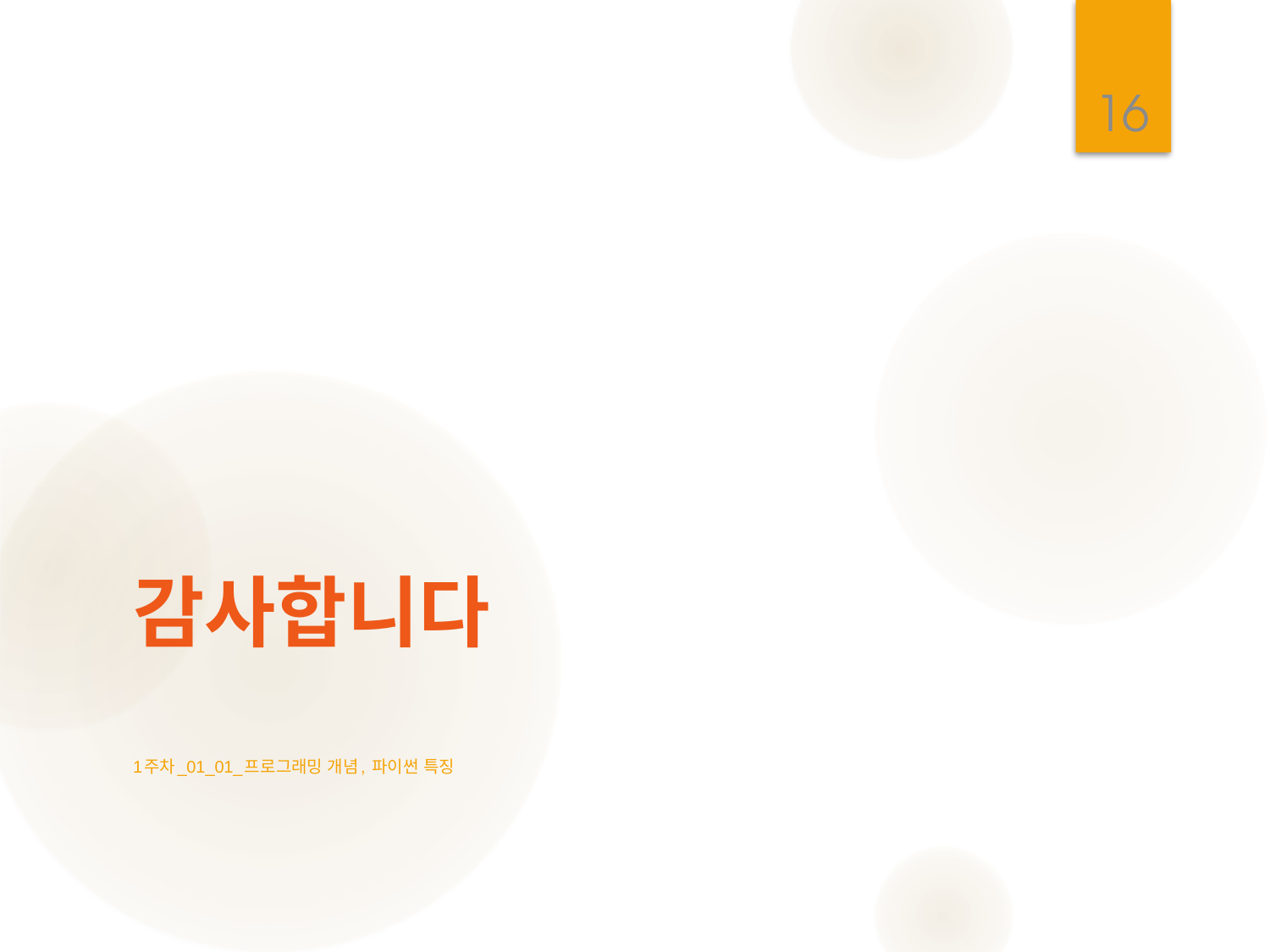

16
# 감사합니다

1주차_01_01_프로그래밍 개념, 파이썬 특징